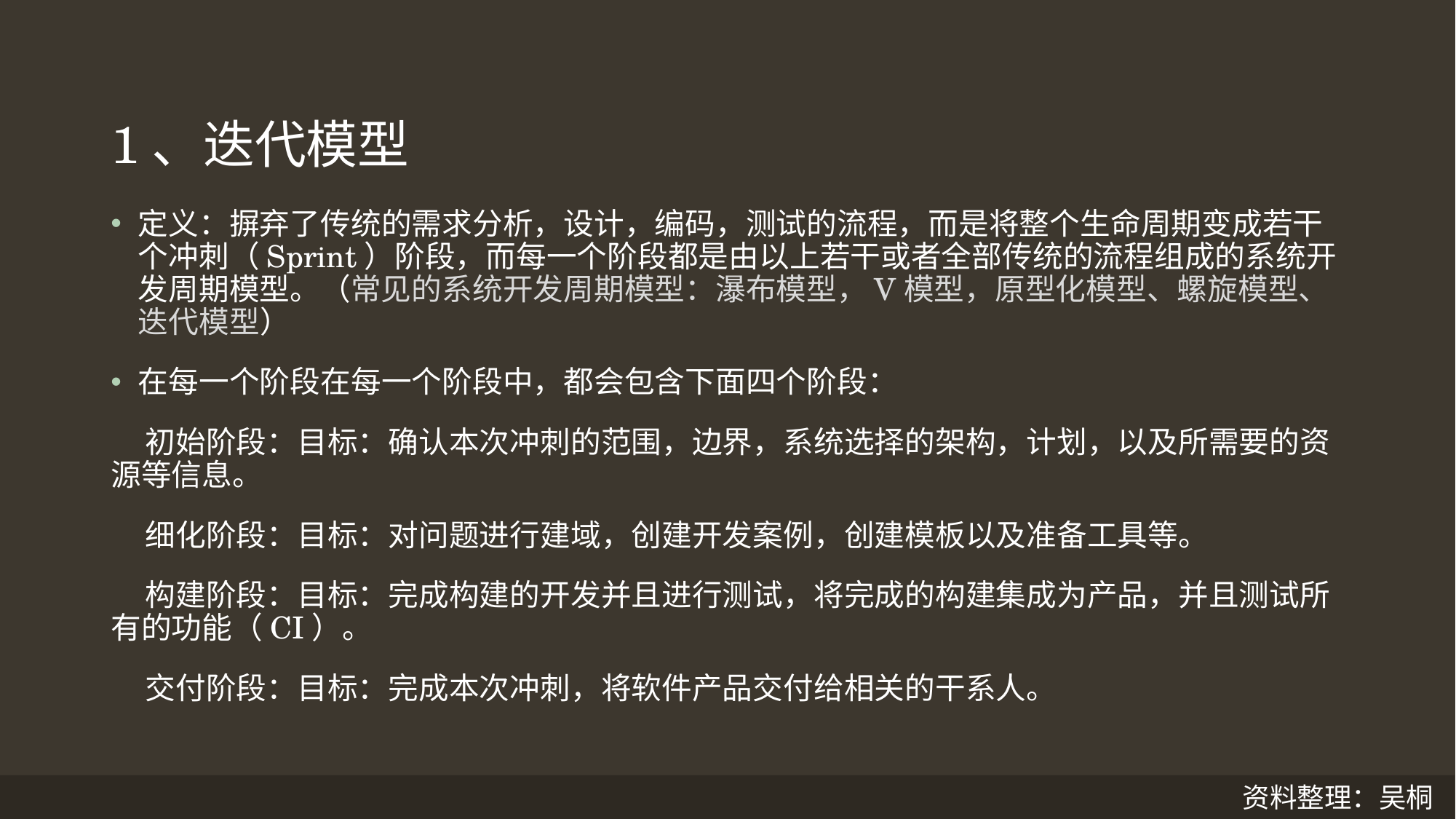

# 1、迭代模型
定义：摒弃了传统的需求分析，设计，编码，测试的流程，而是将整个生命周期变成若干个冲刺（Sprint）阶段，而每一个阶段都是由以上若干或者全部传统的流程组成的系统开发周期模型。（常见的系统开发周期模型：瀑布模型，V模型，原型化模型、螺旋模型、迭代模型）
在每一个阶段在每一个阶段中，都会包含下面四个阶段：
    初始阶段：目标：确认本次冲刺的范围，边界，系统选择的架构，计划，以及所需要的资源等信息。
    细化阶段：目标：对问题进行建域，创建开发案例，创建模板以及准备工具等。
    构建阶段：目标：完成构建的开发并且进行测试，将完成的构建集成为产品，并且测试所有的功能（CI）。
    交付阶段：目标：完成本次冲刺，将软件产品交付给相关的干系人。

资料整理：吴桐